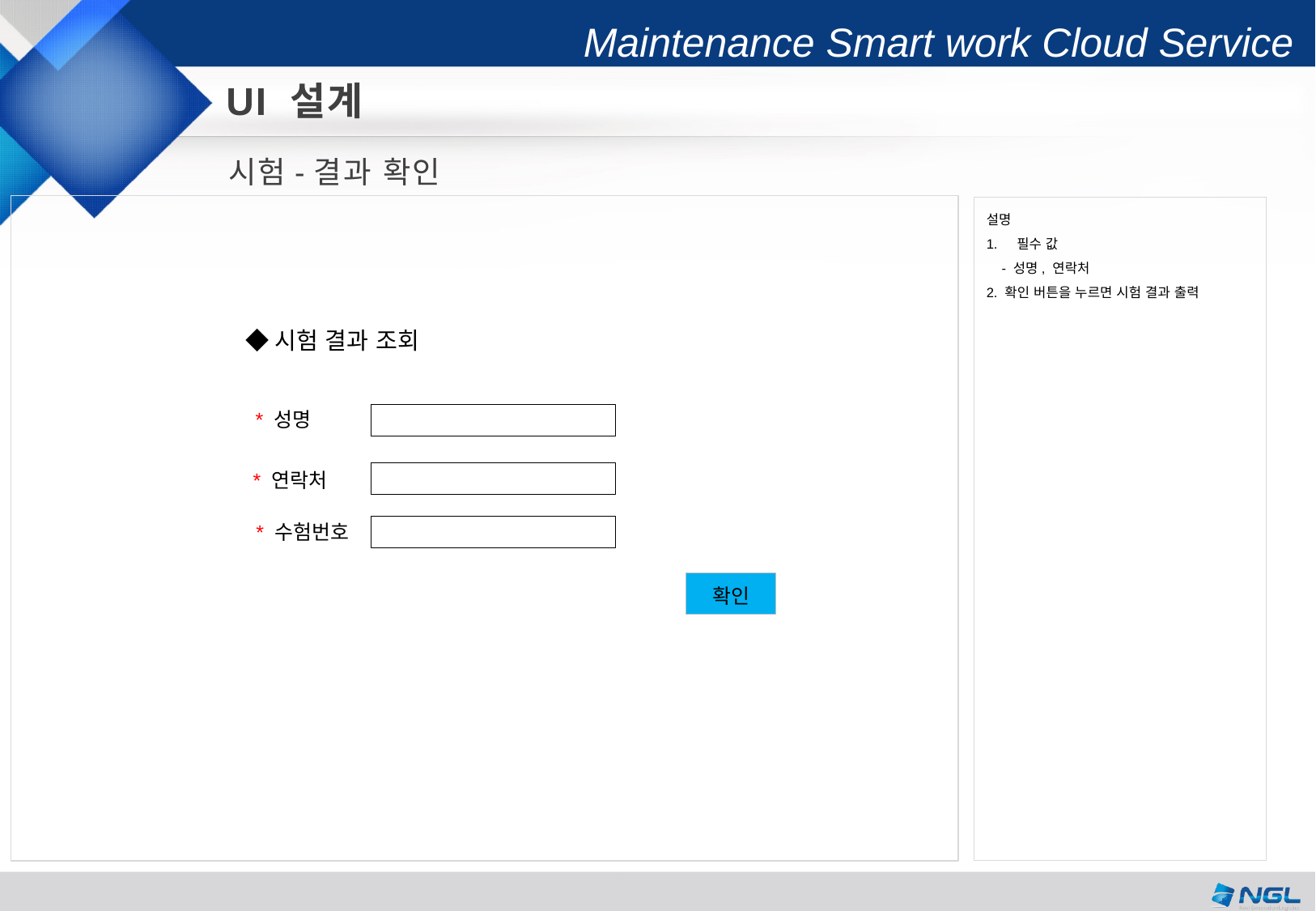

UI 설계
시험-결과 확인

설명
필수 값
    - 성명, 연락처
2. 확인 버튼을 누르면 시험 결과 출력

◆시험 결과 조회
 * 성명

* 연락처

* 수험번호

확인